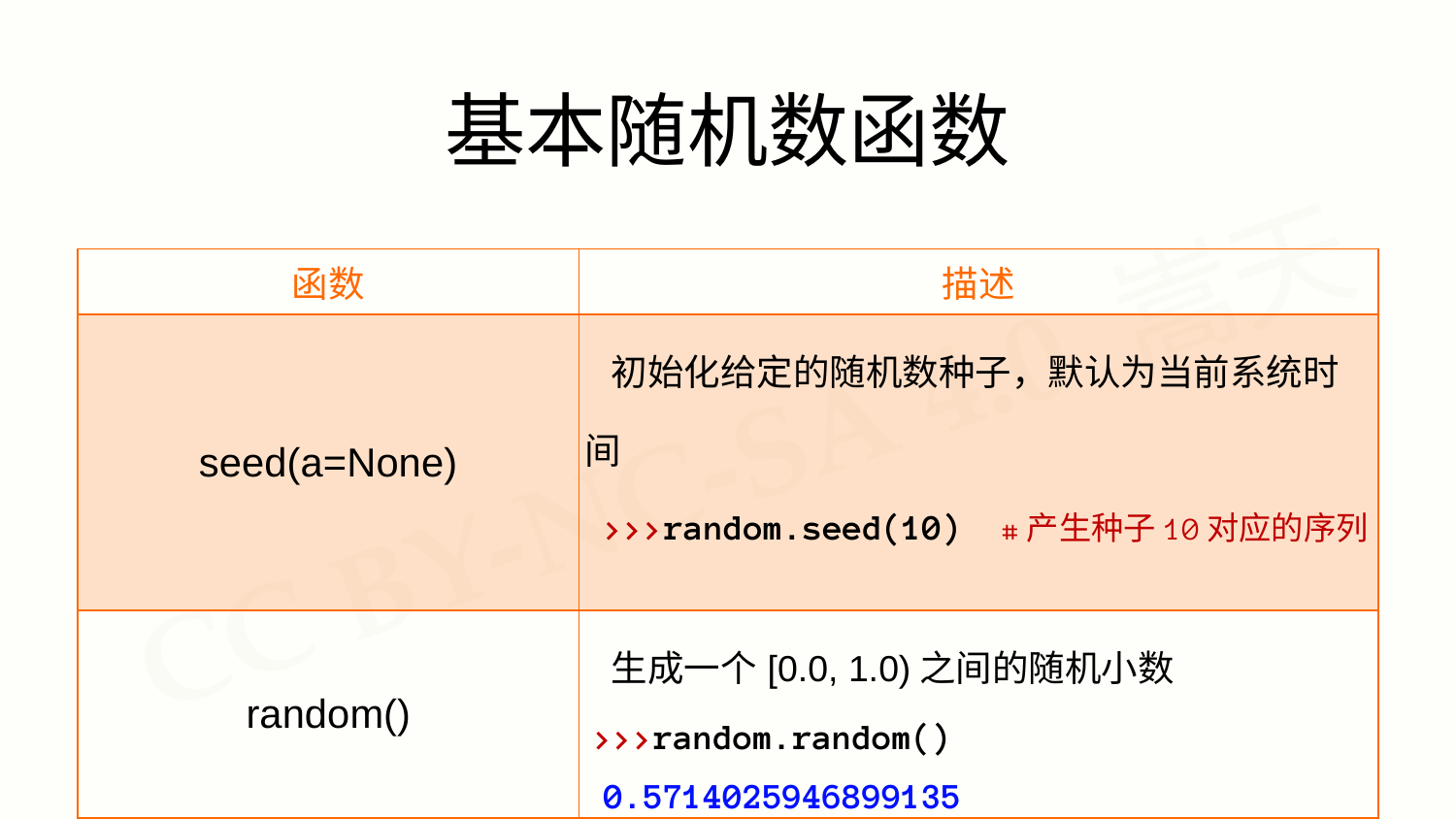

基本随机数函数
| 函数 | 描述 |
| --- | --- |
| seed(a=None) | 初始化给定的随机数种子，默认为当前系统时间 >>>random.seed(10) #产生种子10对应的序列 |
| random() | 生成一个[0.0, 1.0)之间的随机小数 >>>random.random() 0.5714025946899135 |